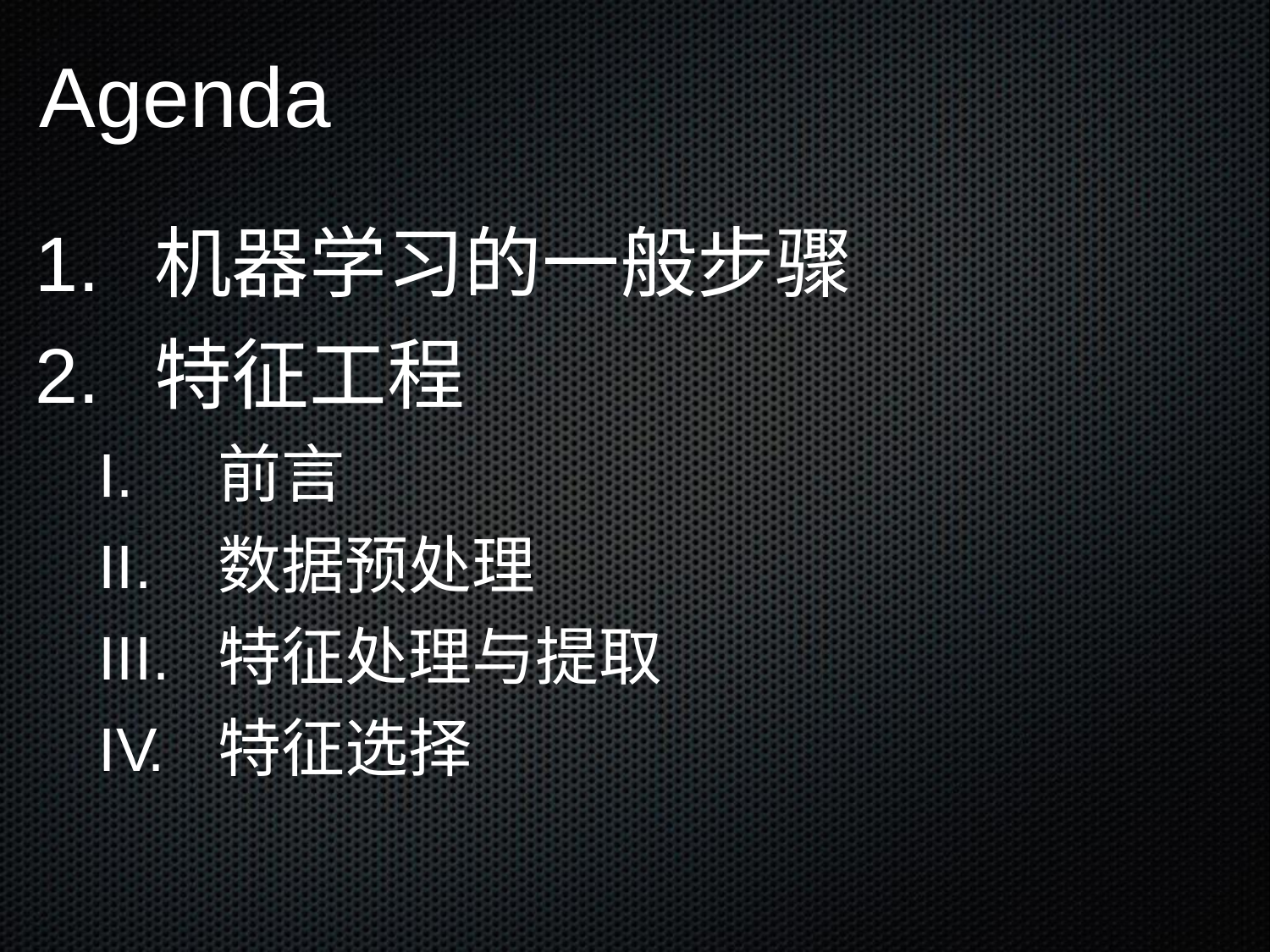

Agenda
机器学习的一般步骤
特征工程
前言
数据预处理
特征处理与提取
特征选择